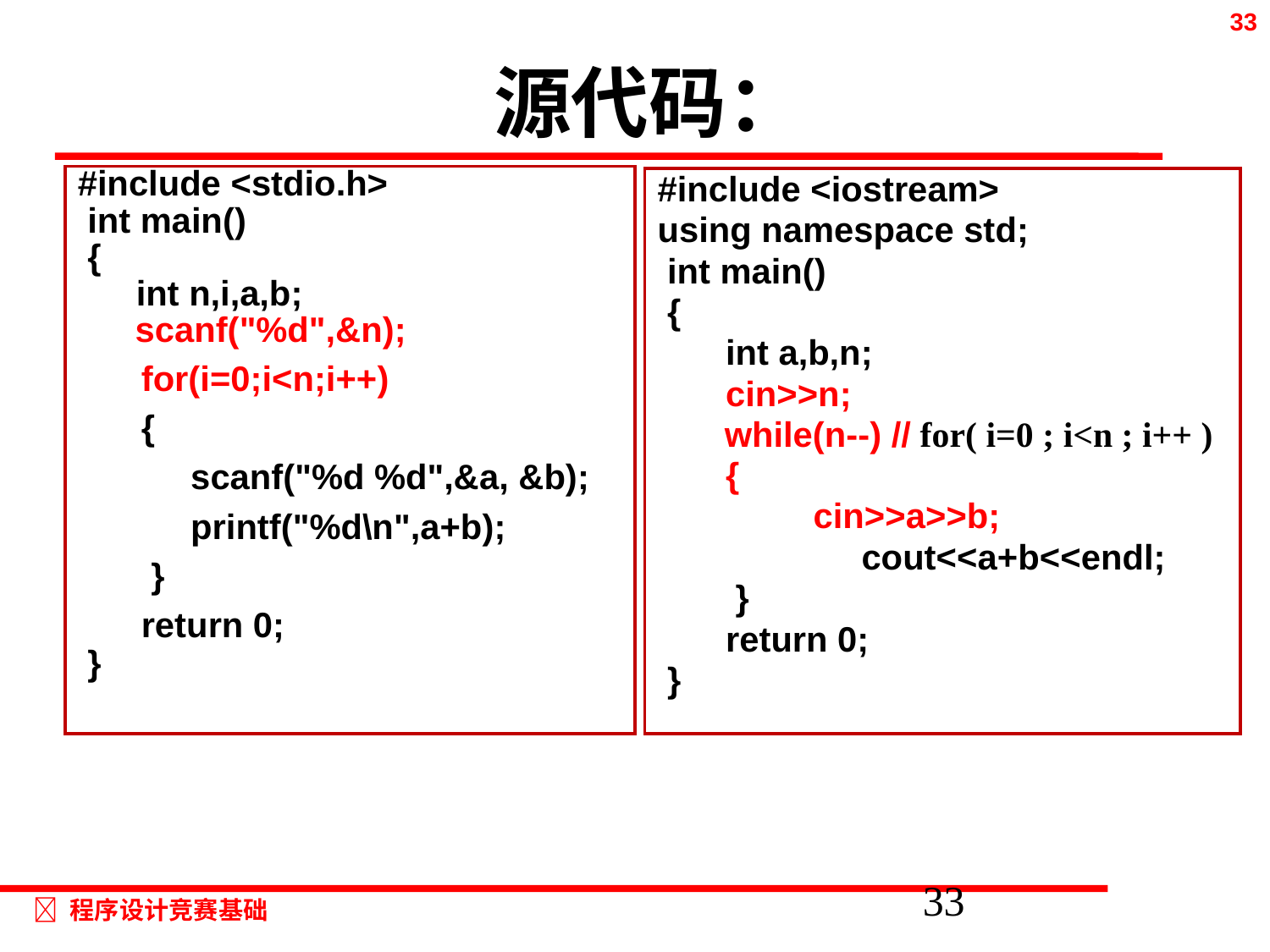

# 源代码：
#include <stdio.h>
 int main()
 {
      int n,i,a,b;
	 scanf("%d",&n);
for(i=0;i<n;i++)
{
 	 scanf("%d %d",&a, &b);
   	 printf("%d\n",a+b);
 }
return 0;
 }
#include <iostream>
using namespace std;
 int main()
 {
       int a,b,n;
       cin>>n;
 	  while(n--) // for( i=0 ; i<n ; i++ )
       {
                cin>>a>>b;
      	   cout<<a+b<<endl;
        }
       return 0;
 }
33